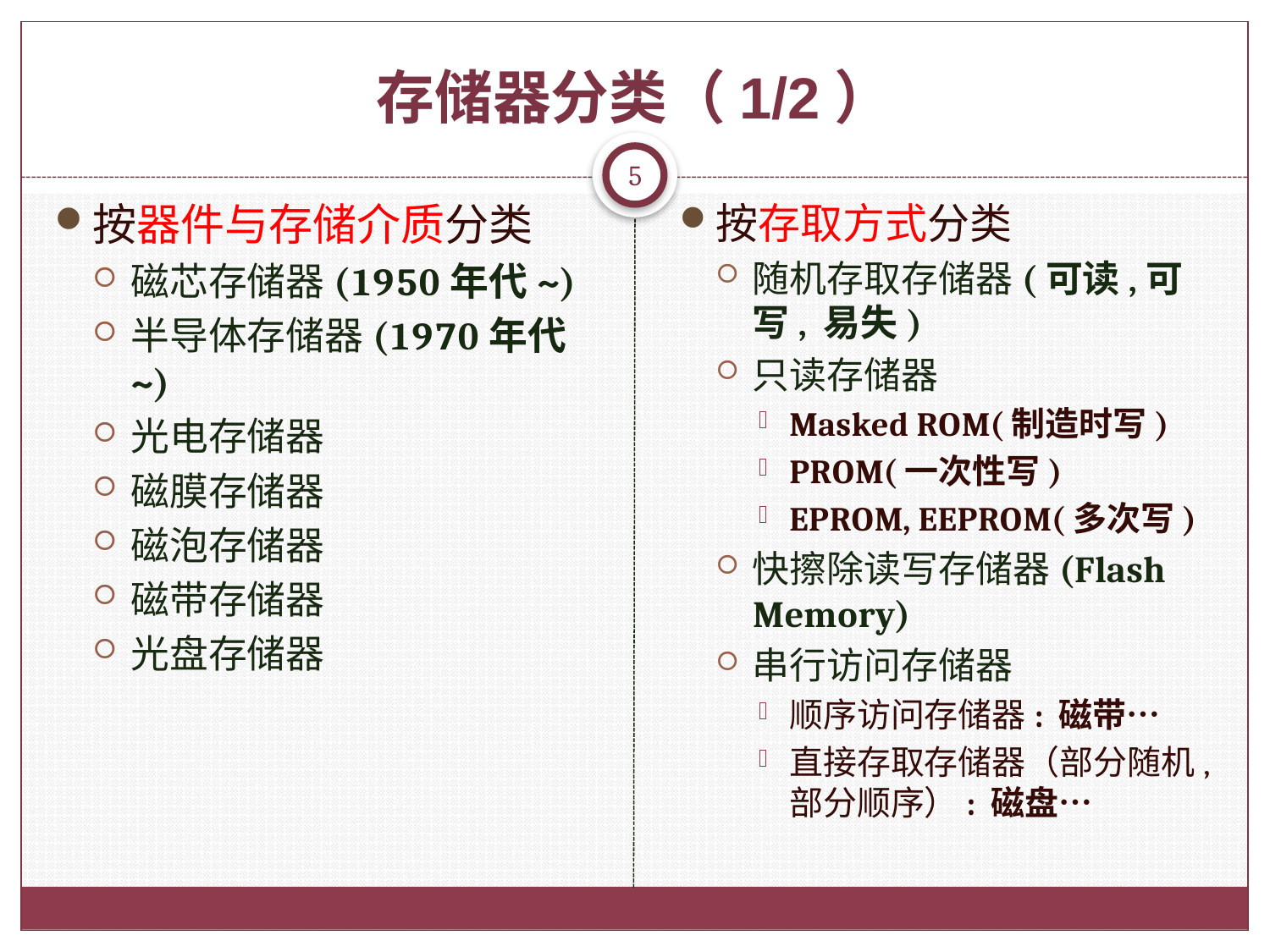

# 存储器分类（1/2）
5
按器件与存储介质分类
磁芯存储器(1950年代~)
半导体存储器(1970年代~)
光电存储器
磁膜存储器
磁泡存储器
磁带存储器
光盘存储器
按存取方式分类
随机存取存储器(可读,可写, 易失)
只读存储器
Masked ROM(制造时写)
PROM(一次性写)
EPROM, EEPROM(多次写)
快擦除读写存储器(Flash Memory)
串行访问存储器
顺序访问存储器: 磁带…
直接存取存储器（部分随机, 部分顺序）: 磁盘…